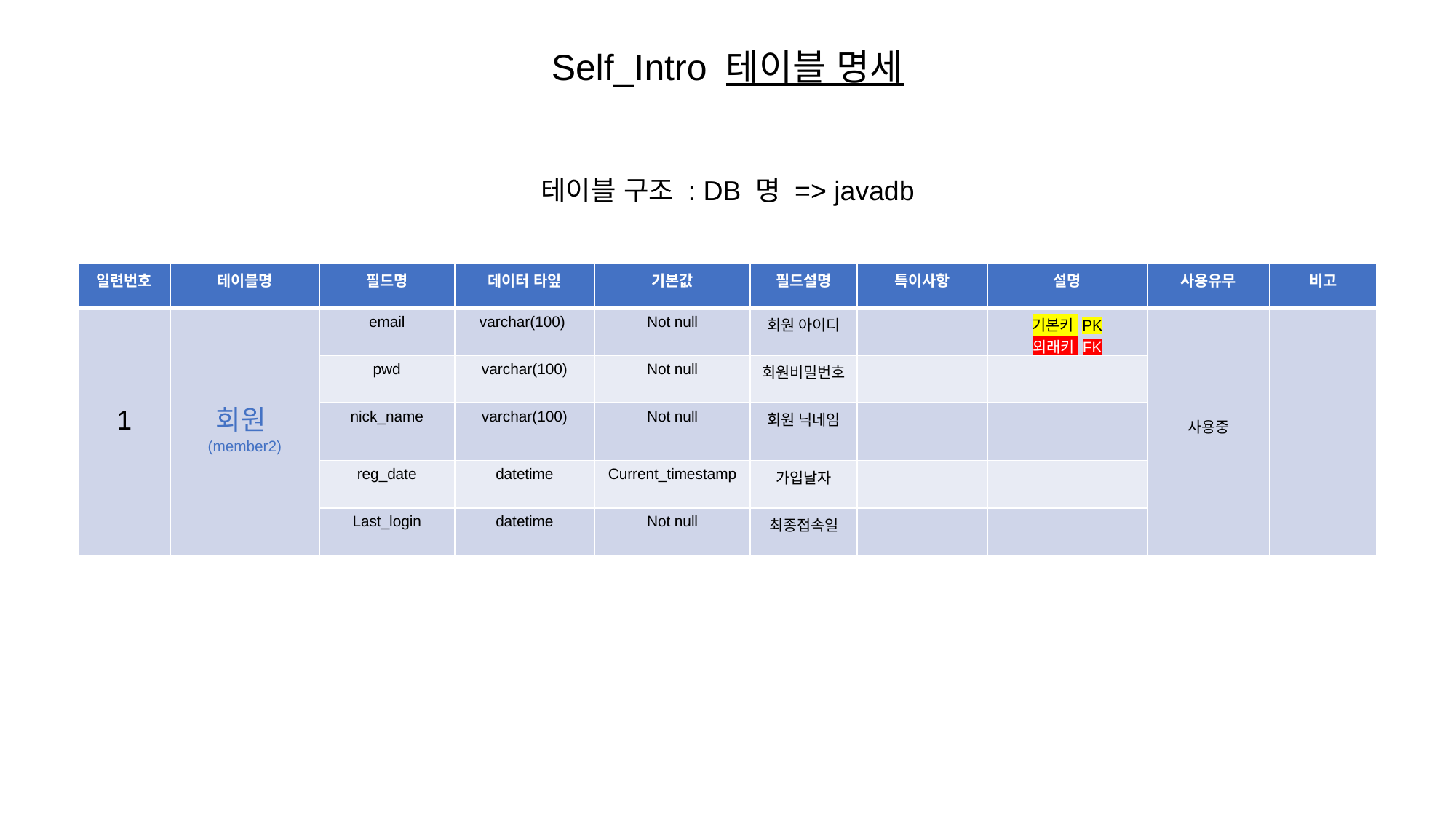

# Self_Intro 테이블 명세
테이블 구조 : DB 명 => javadb
| 일련번호 | 테이블명 | 필드명 | 데이터 타잎 | 기본값 | 필드설명 | 특이사항 | 설명 | 사용유무 | 비고 |
| --- | --- | --- | --- | --- | --- | --- | --- | --- | --- |
| 1 | 회원 (member2) | email | varchar(100) | Not null | 회원 아이디 |  | 기본키 PK 외래키 FK | 사용중 |  |
|  |  | pwd | varchar(100) | Not null | 회원비밀번호 |  |  |  |  |
|  |  | nick\_name | varchar(100) | Not null | 회원 닉네임 |  |  |  |  |
|  |  | reg\_date | datetime | Current\_timestamp | 가입날자 |  |  |  |  |
|  |  | Last\_login | datetime | Not null | 최종접속일 |  |  |  |  |